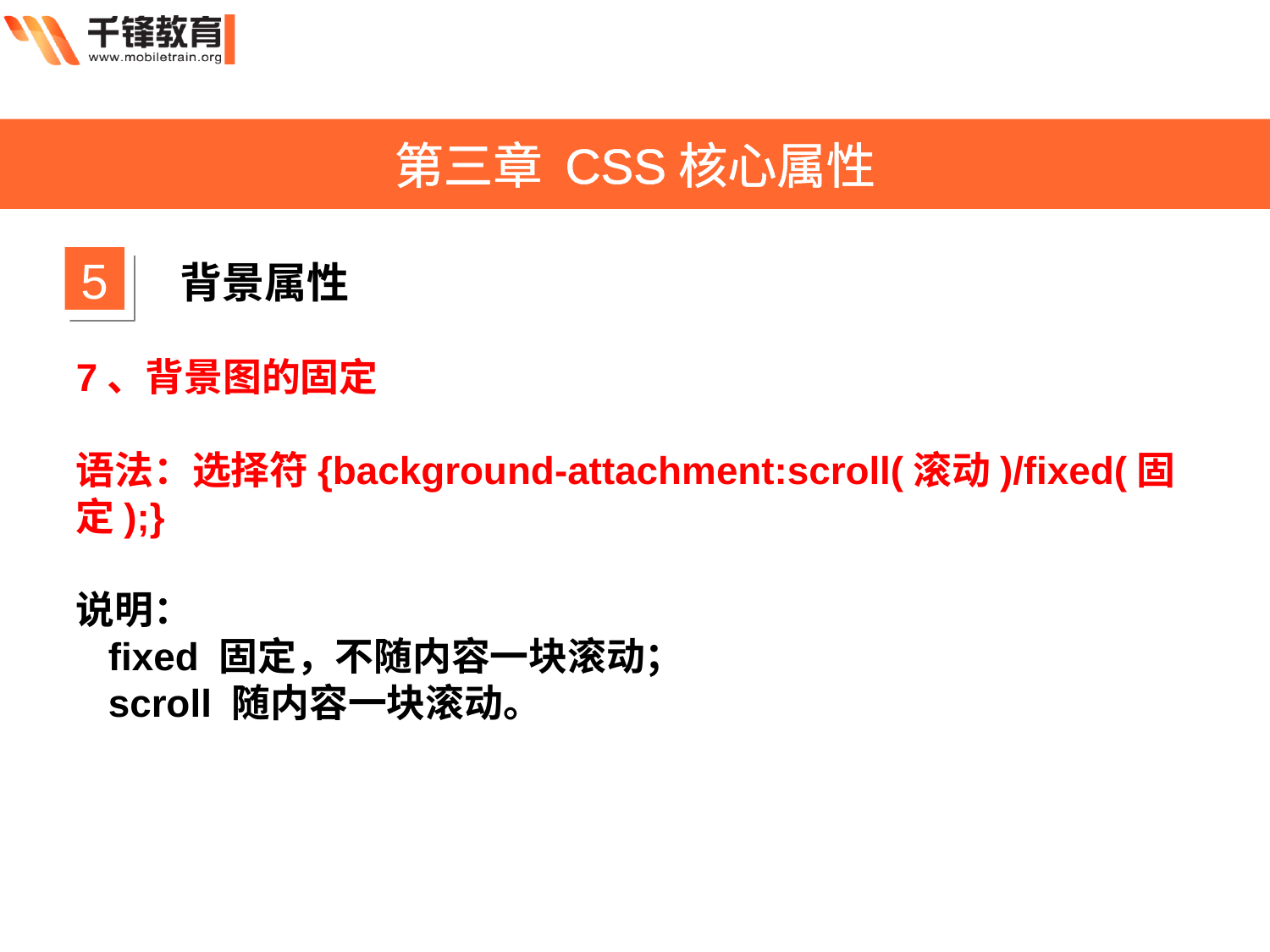

第三章 CSS核心属性
5

背景属性

7、背景图的固定

语法：选择符{background-attachment:scroll(滚动)/fixed(固定);}

说明：
   fixed 固定，不随内容一块滚动；
   scroll 随内容一块滚动。